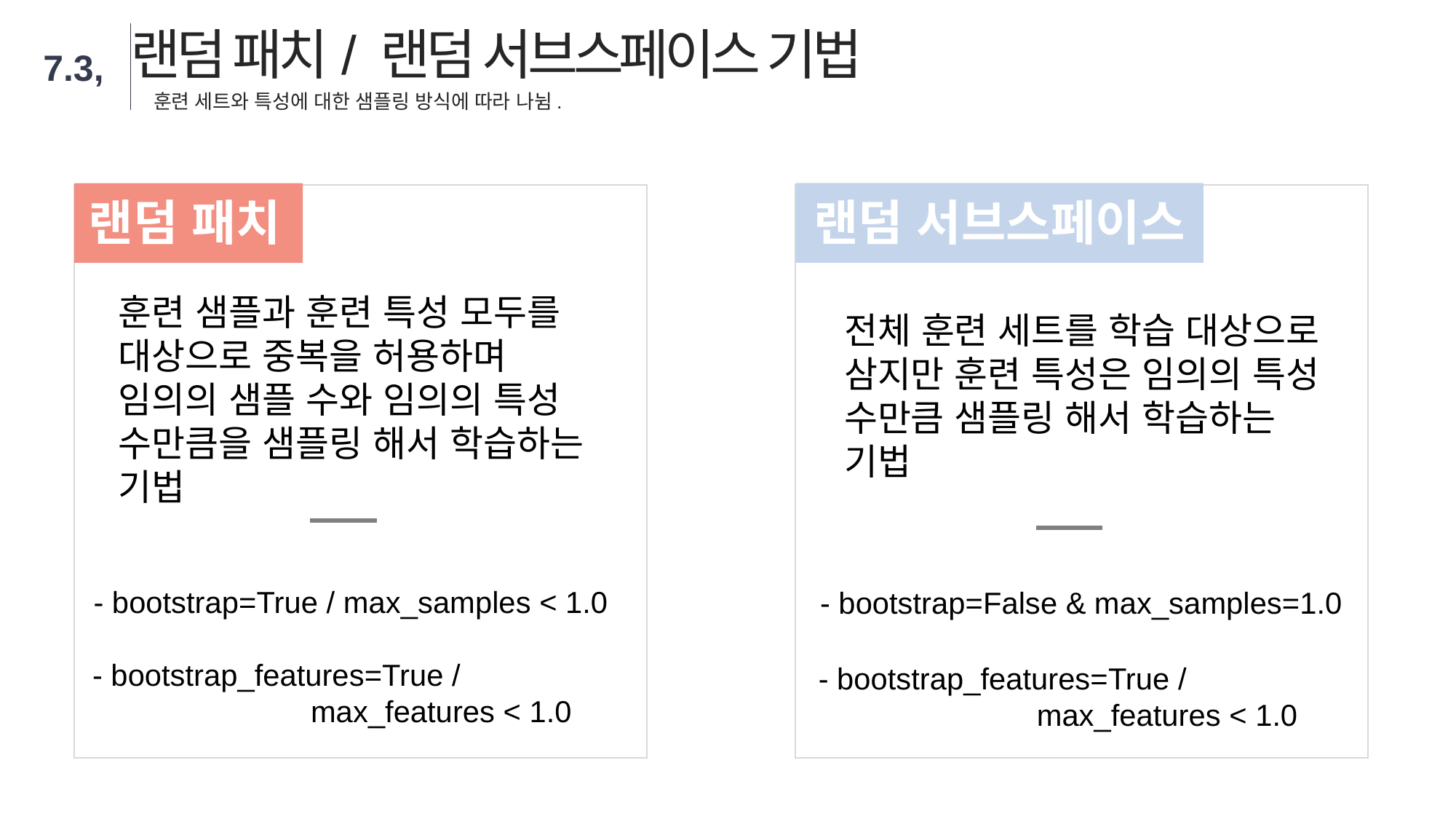

랜덤 패치/ 랜덤 서브스페이스 기법
7.3,
훈련 세트와 특성에 대한 샘플링 방식에 따라 나뉨.

랜덤 패치
랜덤 서브스페이스
훈련 샘플과 훈련 특성 모두를 대상으로 중복을 허용하며 임의의 샘플 수와 임의의 특성 수만큼을 샘플링 해서 학습하는 기법
전체 훈련 세트를 학습 대상으로 삼지만 훈련 특성은 임의의 특성 수만큼 샘플링 해서 학습하는 기법
- bootstrap=True / max_samples < 1.0
- bootstrap=False & max_samples=1.0
- bootstrap_features=True /
	max_features < 1.0
- bootstrap_features=True /
	max_features < 1.0